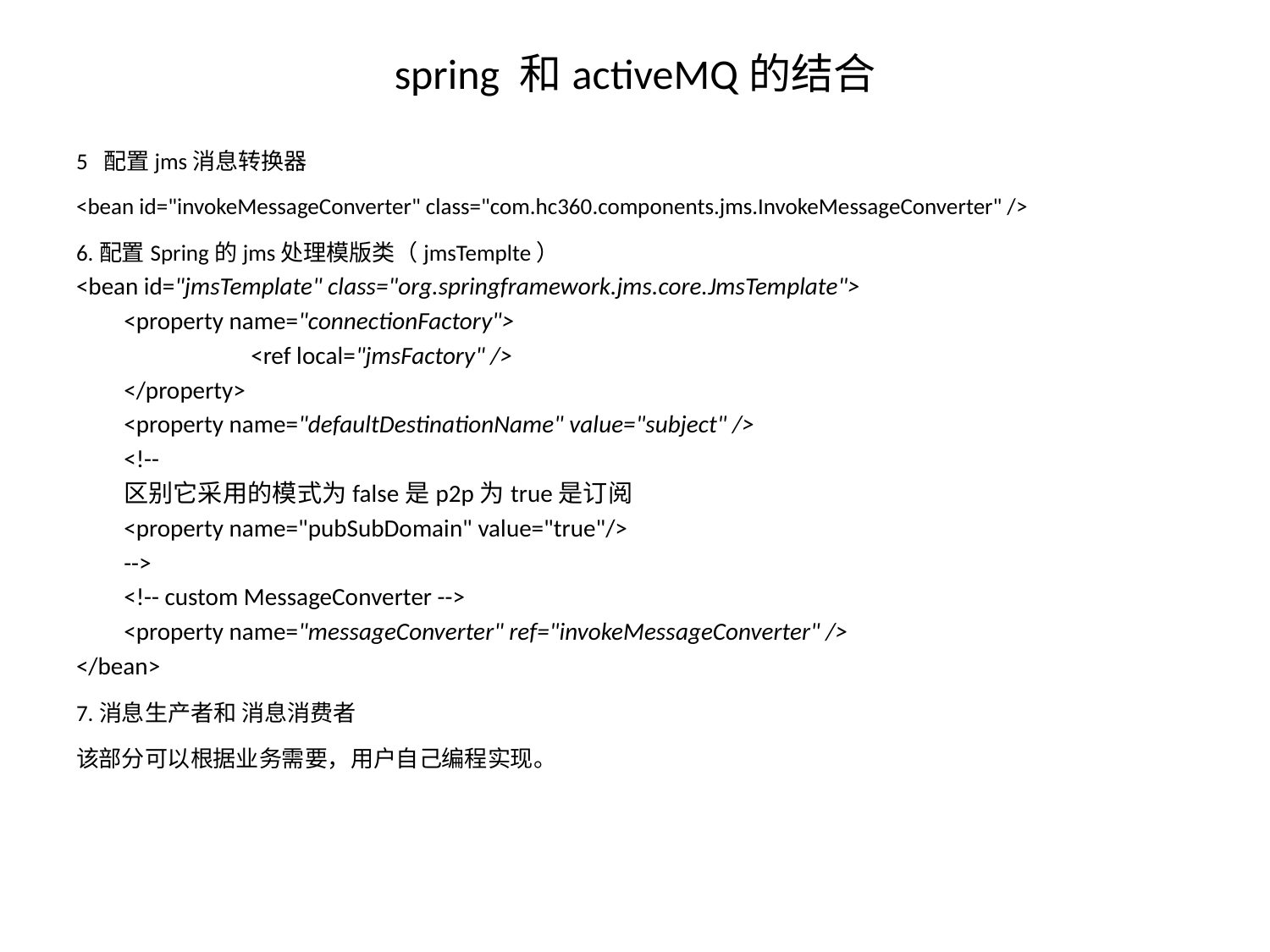

# spring 和activeMQ的结合
5  配置jms消息转换器
<bean id="invokeMessageConverter" class="com.hc360.components.jms.InvokeMessageConverter" />
6.配置Spring的jms处理模版类（jmsTemplte）
<bean id="jmsTemplate" class="org.springframework.jms.core.JmsTemplate">
	<property name="connectionFactory">
		<ref local="jmsFactory" />
	</property>
	<property name="defaultDestinationName" value="subject" />
	<!--
	区别它采用的模式为false是p2p为true是订阅
 	<property name="pubSubDomain" value="true"/>
	-->
	<!-- custom MessageConverter -->
	<property name="messageConverter" ref="invokeMessageConverter" />
</bean>
7.消息生产者和 消息消费者
该部分可以根据业务需要，用户自己编程实现。